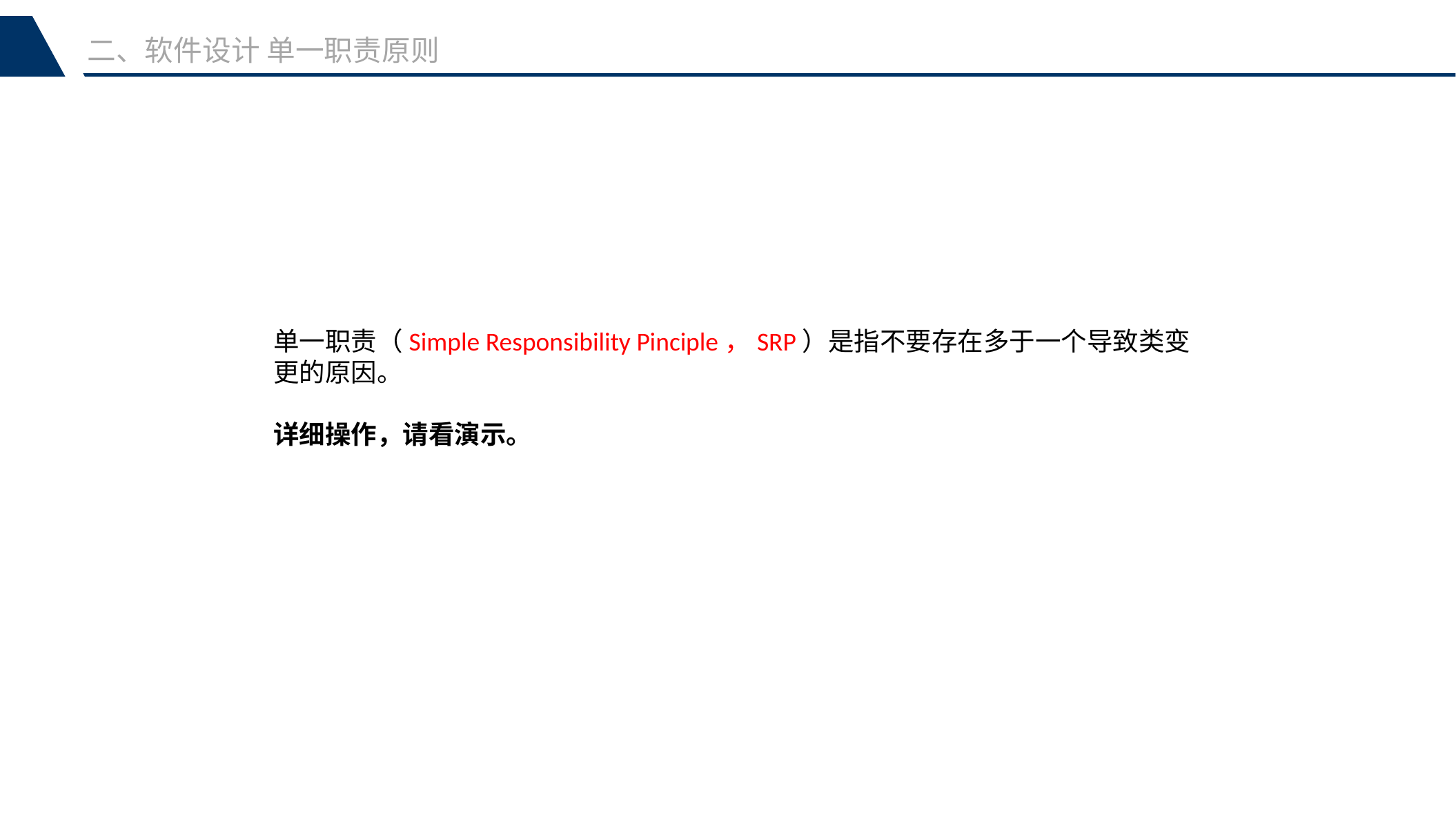

二、软件设计 单一职责原则

单一职责（Simple Responsibility Pinciple，SRP）是指不要存在多于一个导致类变更的原因。

详细操作，请看演示。